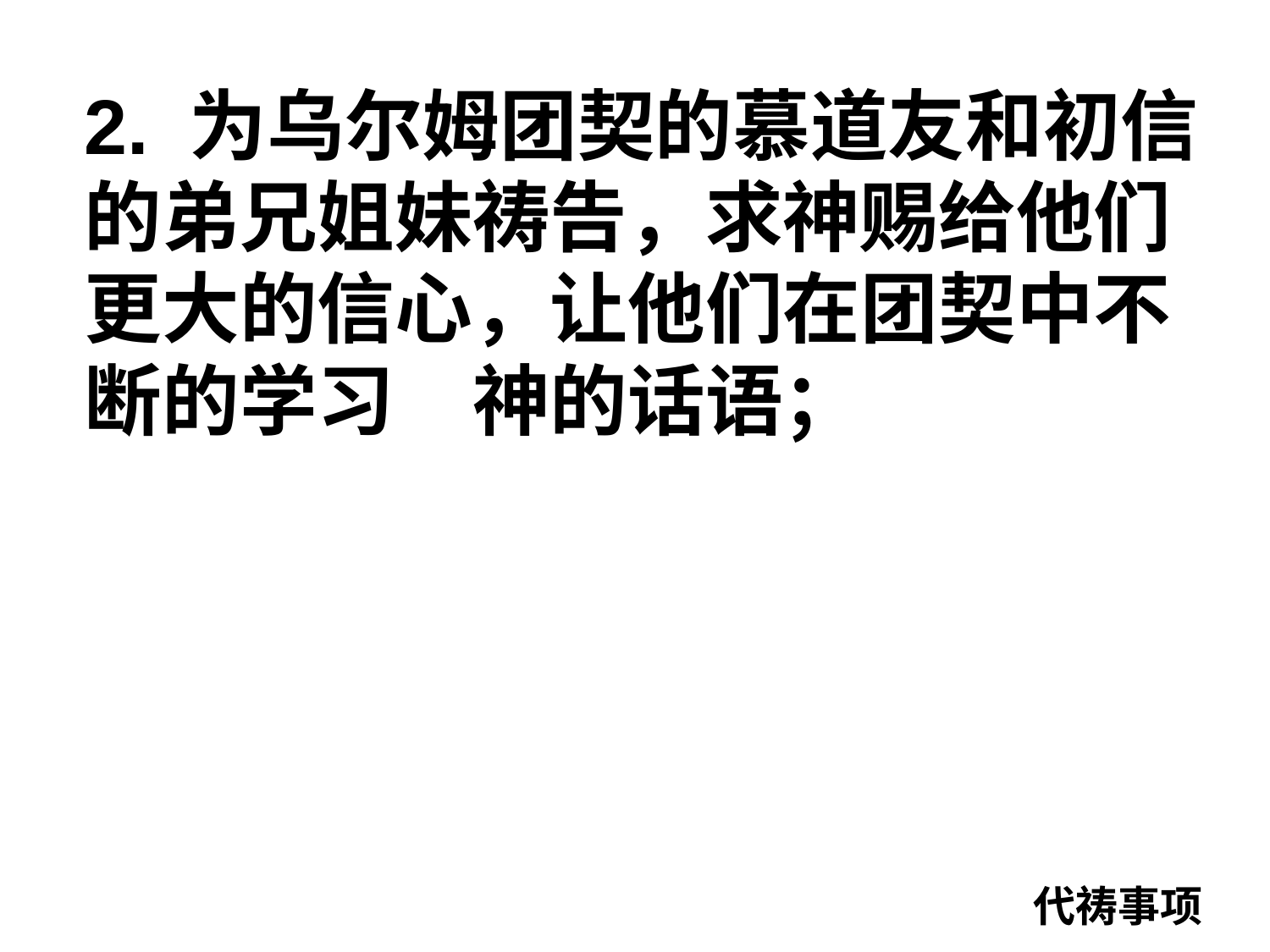

2. 为乌尔姆团契的慕道友和初信的弟兄姐妹祷告，求神赐给他们更大的信心，让他们在团契中不断的学习　神的话语；
代祷事项